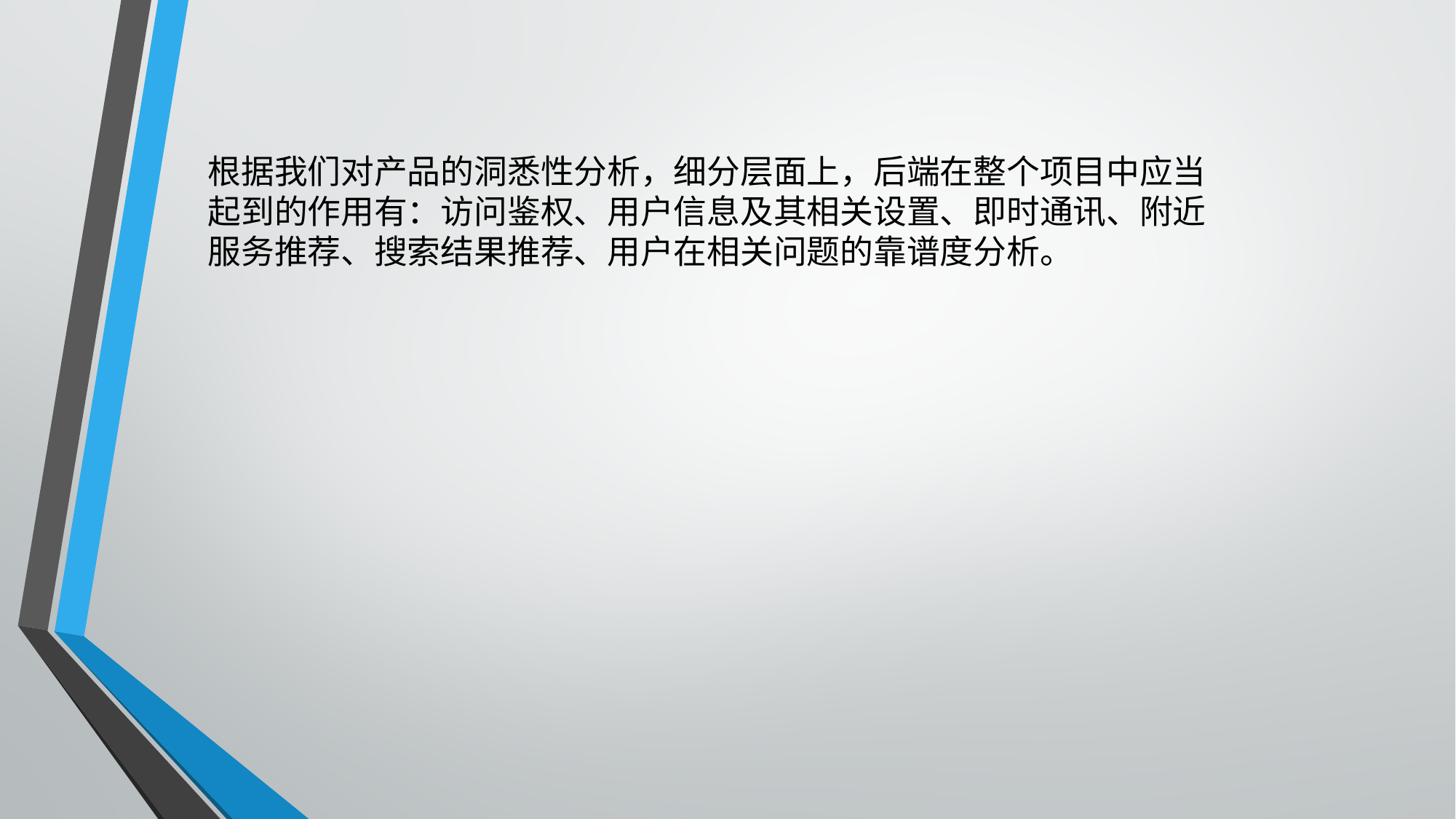

根据我们对产品的洞悉性分析，细分层面上，后端在整个项目中应当起到的作用有：访问鉴权、用户信息及其相关设置、即时通讯、附近服务推荐、搜索结果推荐、用户在相关问题的靠谱度分析。